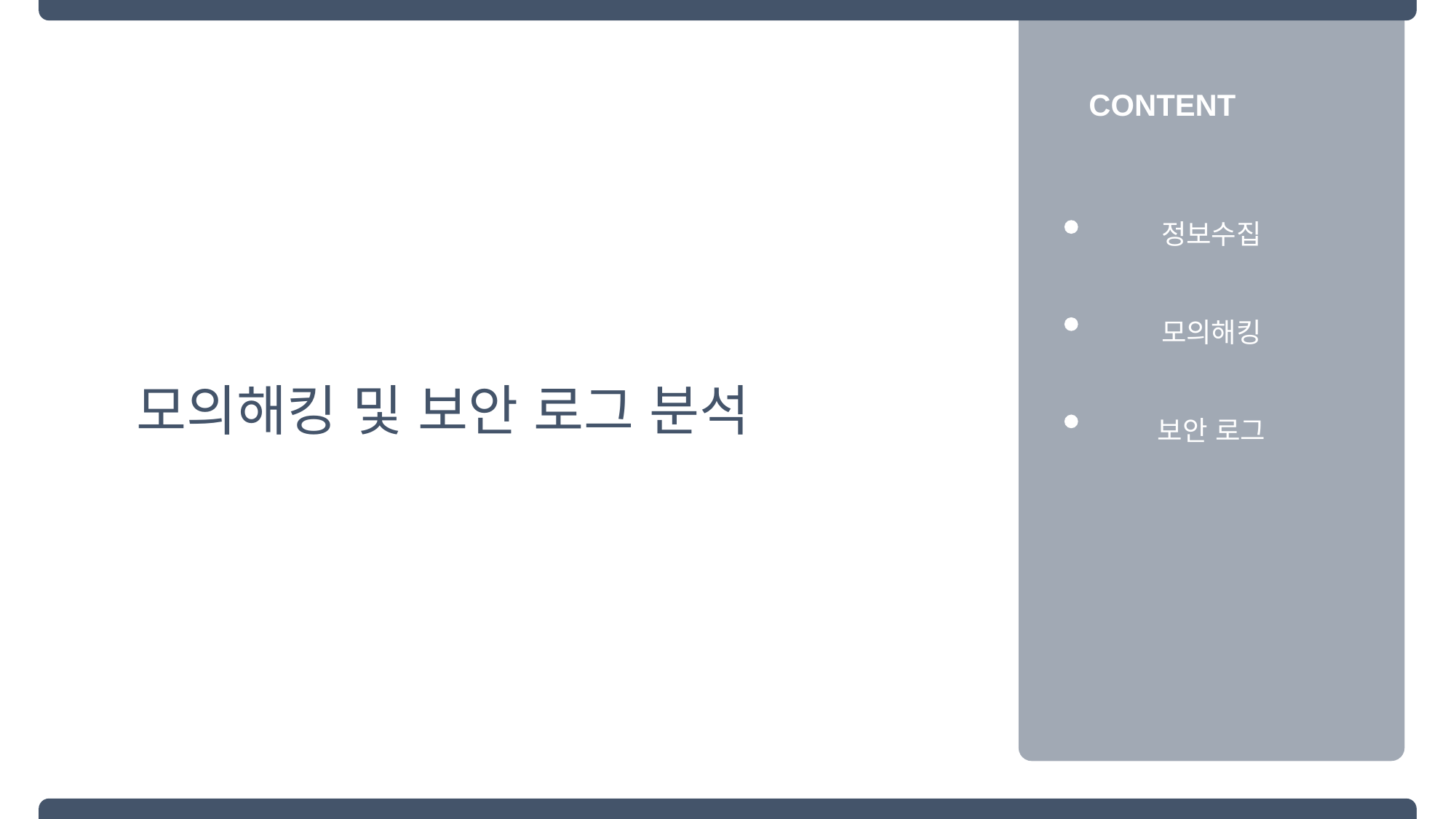

정보수집

모의해킹

보안 로그

CONTENT

모의해킹 및 보안 로그 분석